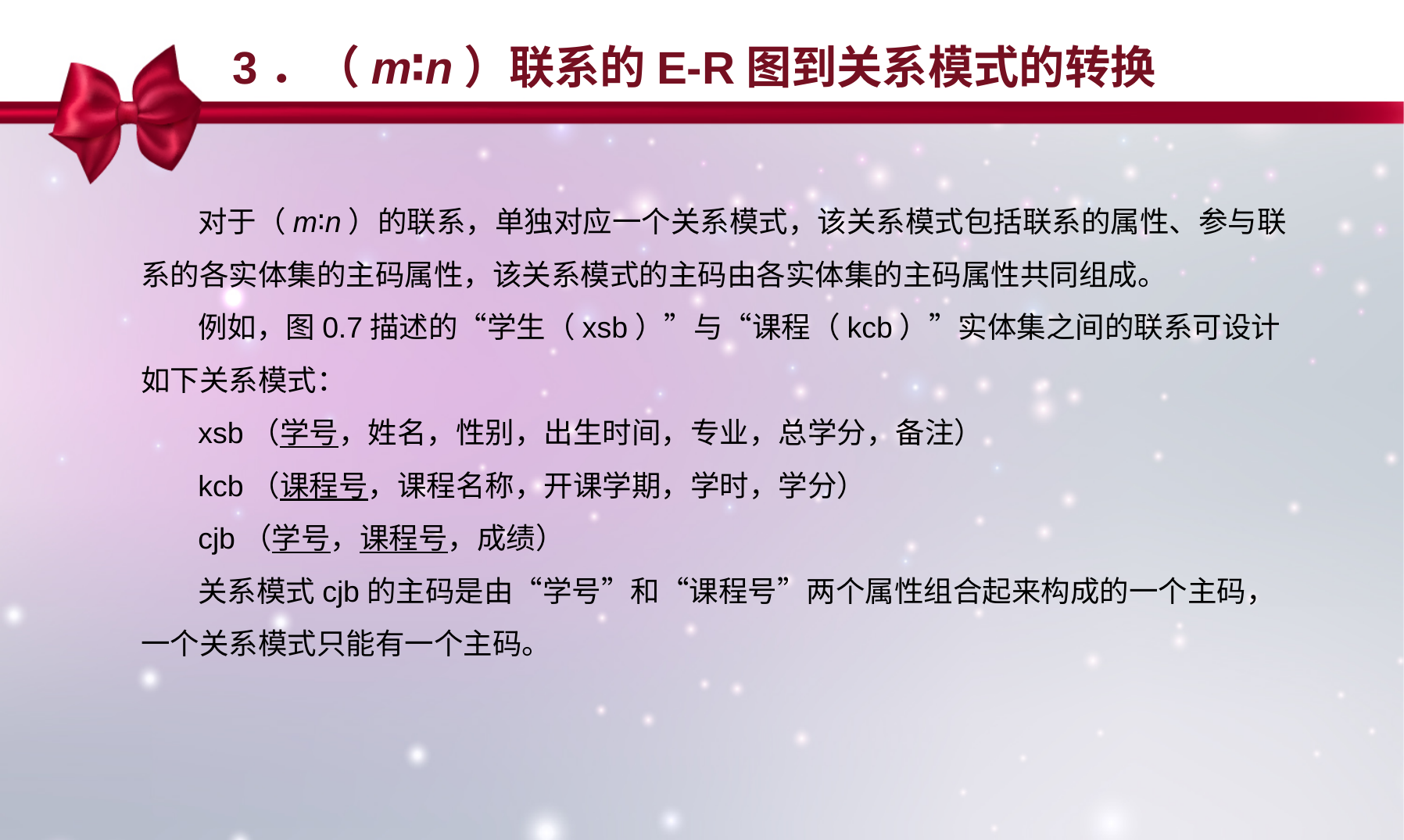

3．（m∶n）联系的E-R图到关系模式的转换
对于（m∶n）的联系，单独对应一个关系模式，该关系模式包括联系的属性、参与联系的各实体集的主码属性，该关系模式的主码由各实体集的主码属性共同组成。
例如，图0.7描述的“学生（xsb）”与“课程（kcb）”实体集之间的联系可设计如下关系模式：
xsb（学号，姓名，性别，出生时间，专业，总学分，备注）
kcb（课程号，课程名称，开课学期，学时，学分）
cjb（学号，课程号，成绩）
关系模式cjb的主码是由“学号”和“课程号”两个属性组合起来构成的一个主码，一个关系模式只能有一个主码。